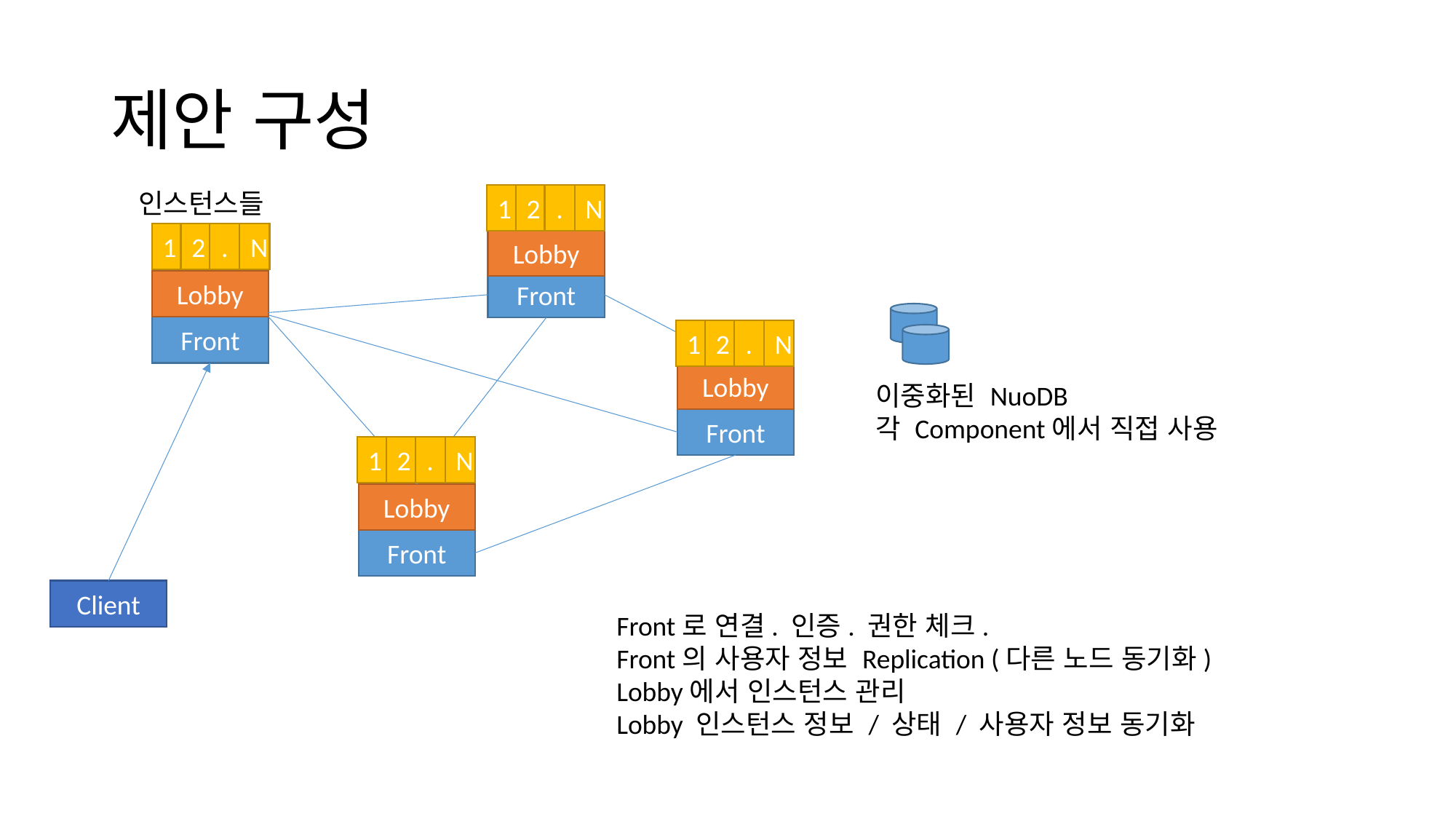

# 제안 구성
인스턴스들
2
.
N
1
2
.
N
1
Lobby
Lobby
Front

Front
2
.
N
1

Lobby
이중화된 NuoDB
각 Component에서 직접 사용
Front
2
.
N
1
Lobby
Front
Client
Front로 연결. 인증. 권한 체크.
Front의 사용자 정보 Replication (다른 노드 동기화)
Lobby에서 인스턴스 관리
Lobby 인스턴스 정보 / 상태 / 사용자 정보 동기화